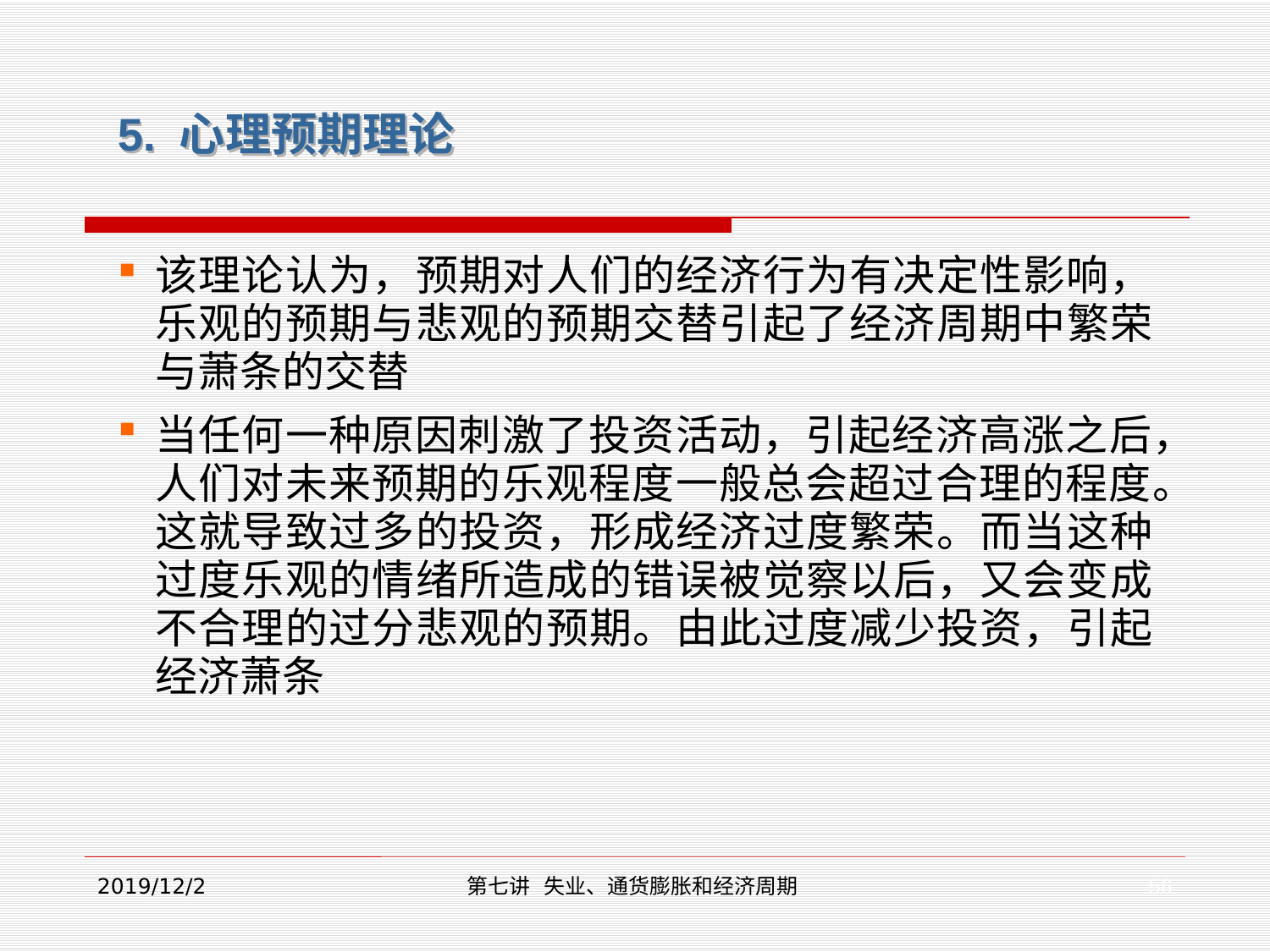

5. 心理预期理论
该理论认为，预期对人们的经济行为有决定性影响，乐观的预期与悲观的预期交替引起了经济周期中繁荣与萧条的交替
当任何一种原因刺激了投资活动，引起经济高涨之后，人们对未来预期的乐观程度一般总会超过合理的程度。这就导致过多的投资，形成经济过度繁荣。而当这种过度乐观的情绪所造成的错误被觉察以后，又会变成不合理的过分悲观的预期。由此过度减少投资，引起经济萧条
56
2019/12/2
第七讲   失业、通货膨胀和经济周期